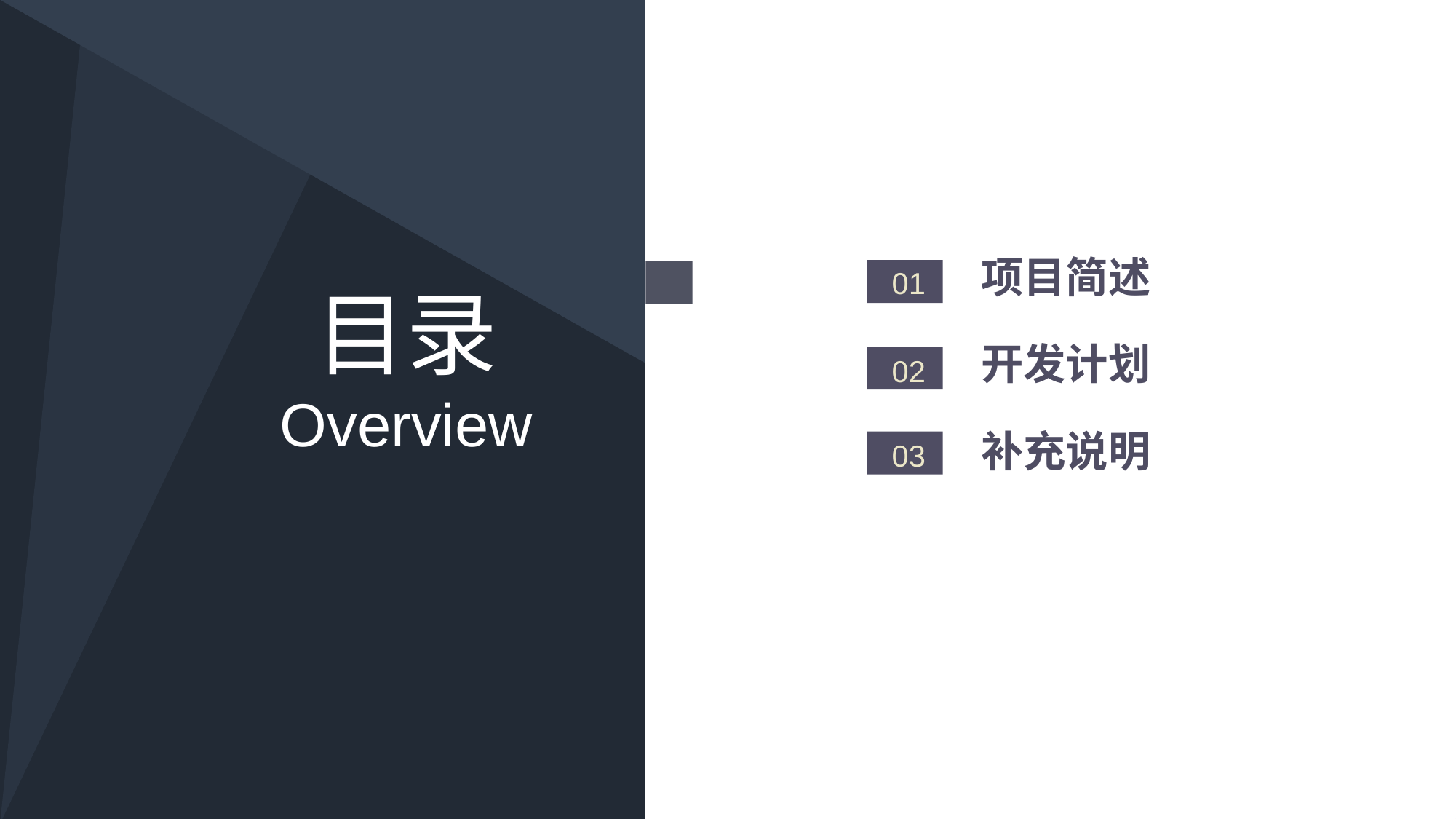

项目简述
01

目录
Overview
开发计划

02
补充说明

03